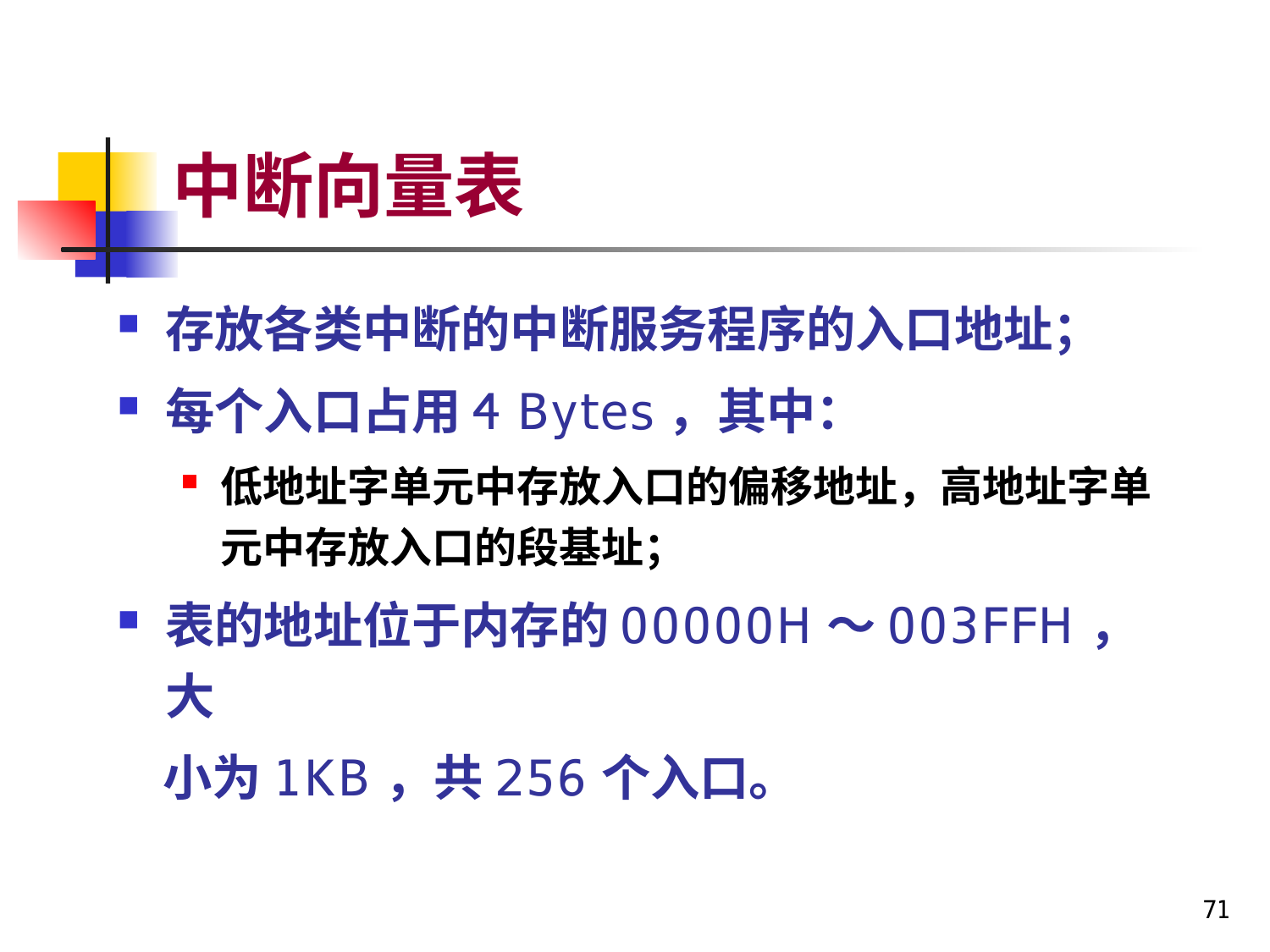

# 中断向量表
存放各类中断的中断服务程序的入口地址；
每个入口占用4 Bytes，其中：
低地址字单元中存放入口的偏移地址，高地址字单元中存放入口的段基址；
表的地址位于内存的00000H～003FFH，大
   小为1KB，共256个入口。
71